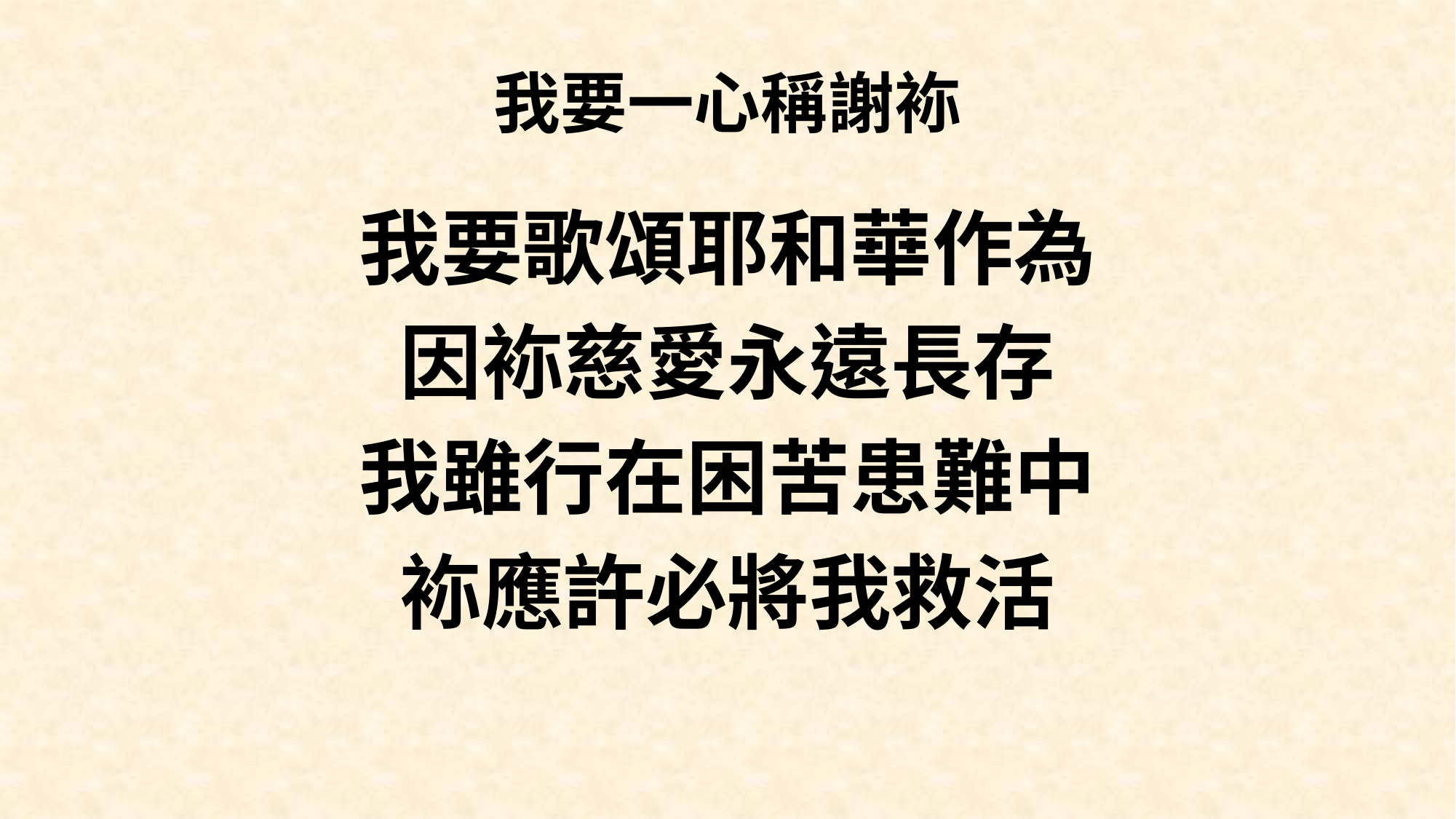

# 我要一心稱謝袮
我要歌頌耶和華作為
因袮慈愛永遠長存
我雖行在困苦患難中
袮應許必將我救活